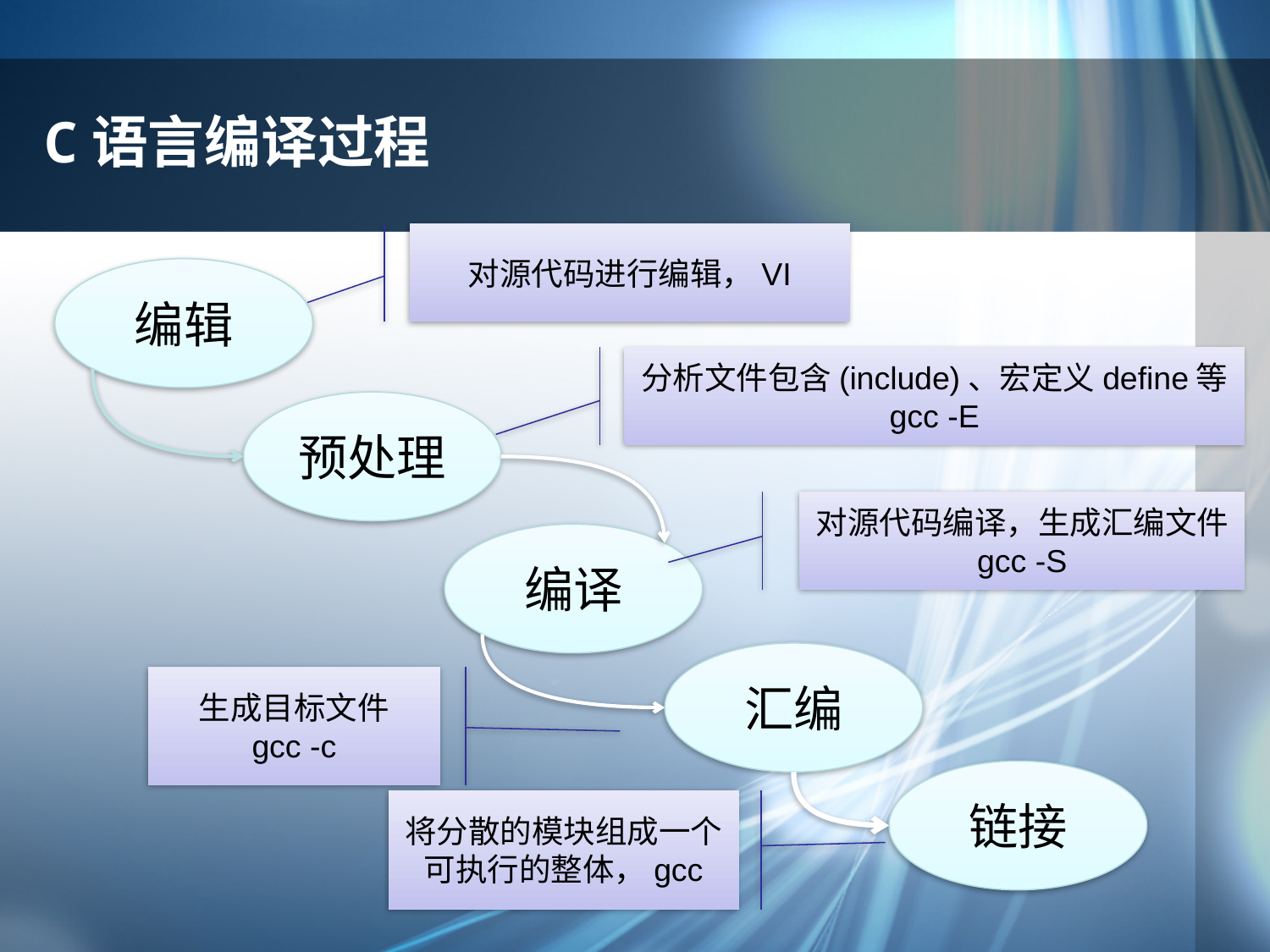

# C语言编译过程
对源代码进行编辑，VI
编辑
分析文件包含(include)、宏定义define等
gcc -E
预处理
对源代码编译，生成汇编文件
gcc -S
编译
汇编
生成目标文件
gcc -c
链接
将分散的模块组成一个可执行的整体，gcc